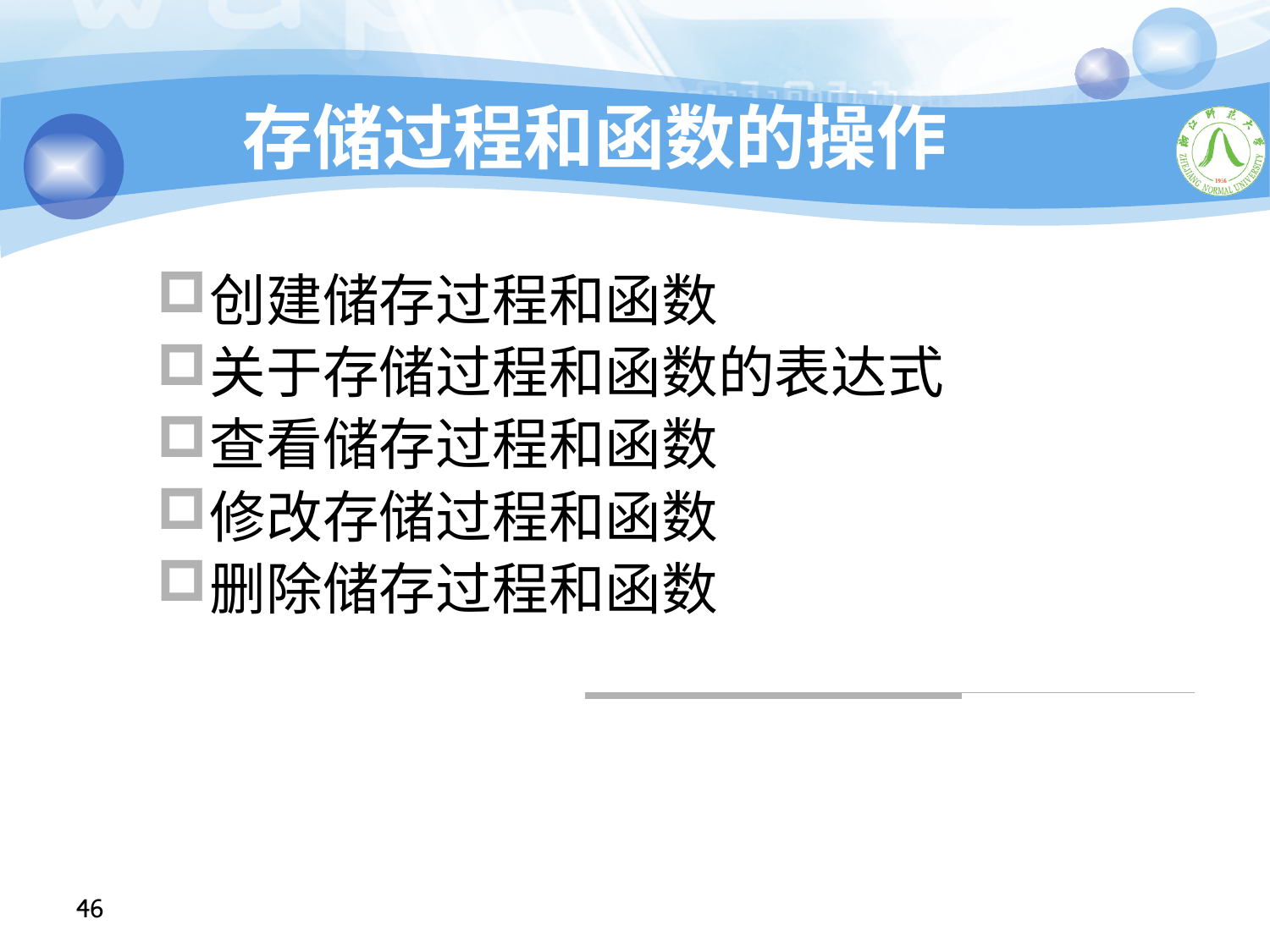

存储过程和函数的操作
创建储存过程和函数
关于存储过程和函数的表达式
查看储存过程和函数
修改存储过程和函数
删除储存过程和函数

46